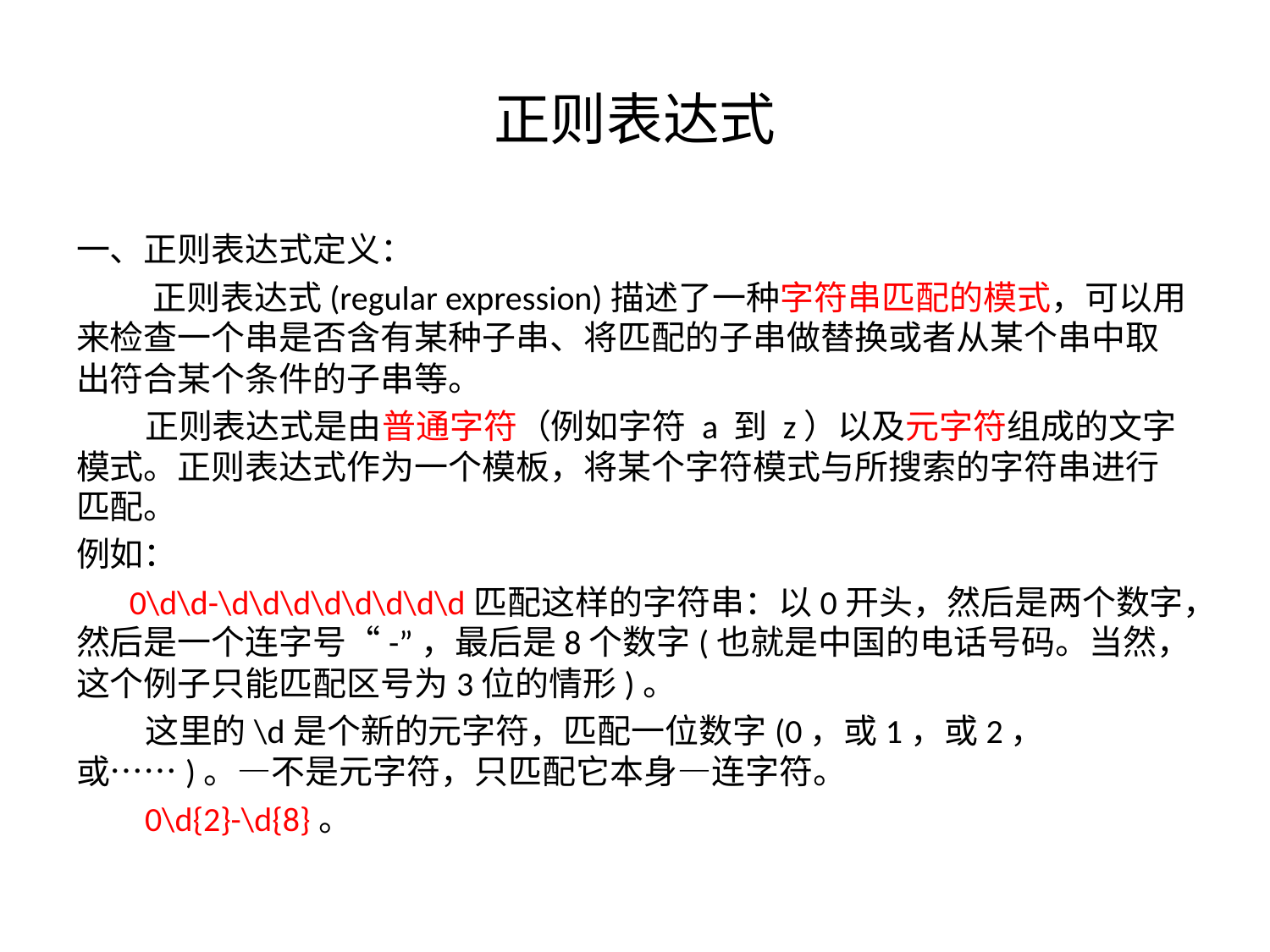

# 正则表达式
一、正则表达式定义：
         正则表达式(regular expression)描述了一种字符串匹配的模式，可以用来检查一个串是否含有某种子串、将匹配的子串做替换或者从某个串中取出符合某个条件的子串等。
        正则表达式是由普通字符（例如字符 a 到 z）以及元字符组成的文字模式。正则表达式作为一个模板，将某个字符模式与所搜索的字符串进行匹配。
例如：
       0\d\d-\d\d\d\d\d\d\d\d匹配这样的字符串：以0开头，然后是两个数字，然后是一个连字号“-”，最后是8个数字(也就是中国的电话号码。当然，这个例子只能匹配区号为3位的情形)。
        这里的\d是个新的元字符，匹配一位数字(0，或1，或2，或……)。—不是元字符，只匹配它本身—连字符。
         0\d{2}-\d{8}。